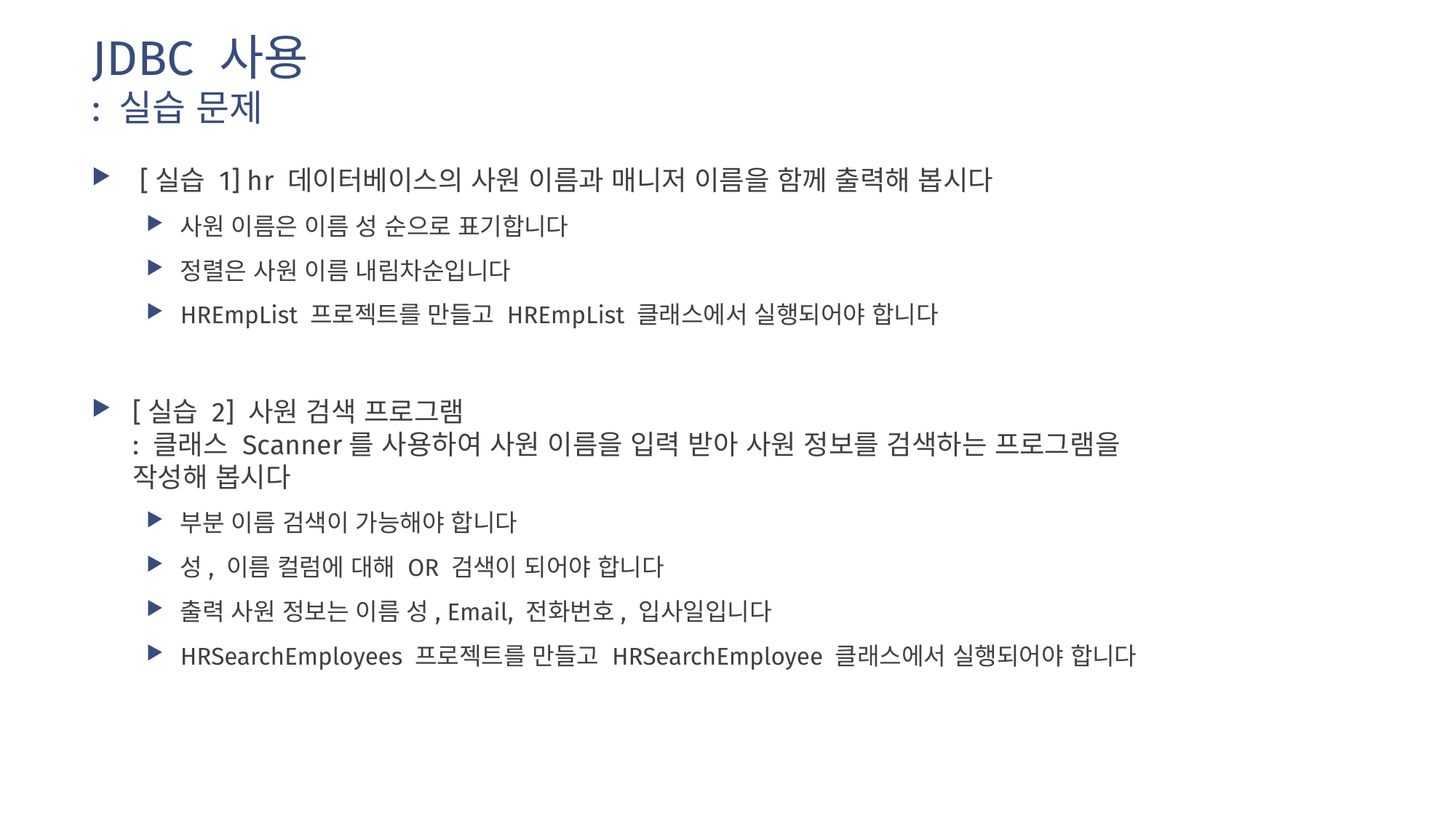

# JDBC 사용 : 실습 문제
 [실습 1] hr 데이터베이스의 사원 이름과 매니저 이름을 함께 출력해 봅시다
사원 이름은 이름 성 순으로 표기합니다
정렬은 사원 이름 내림차순입니다
HREmpList 프로젝트를 만들고 HREmpList 클래스에서 실행되어야 합니다

[실습 2] 사원 검색 프로그램
: 클래스 Scanner를 사용하여 사원 이름을 입력 받아 사원 정보를 검색하는 프로그램을 작성해 봅시다
부분 이름 검색이 가능해야 합니다
성, 이름 컬럼에 대해 OR 검색이 되어야 합니다
출력 사원 정보는 이름 성, Email, 전화번호, 입사일입니다
HRSearchEmployees 프로젝트를 만들고 HRSearchEmployee 클래스에서 실행되어야 합니다